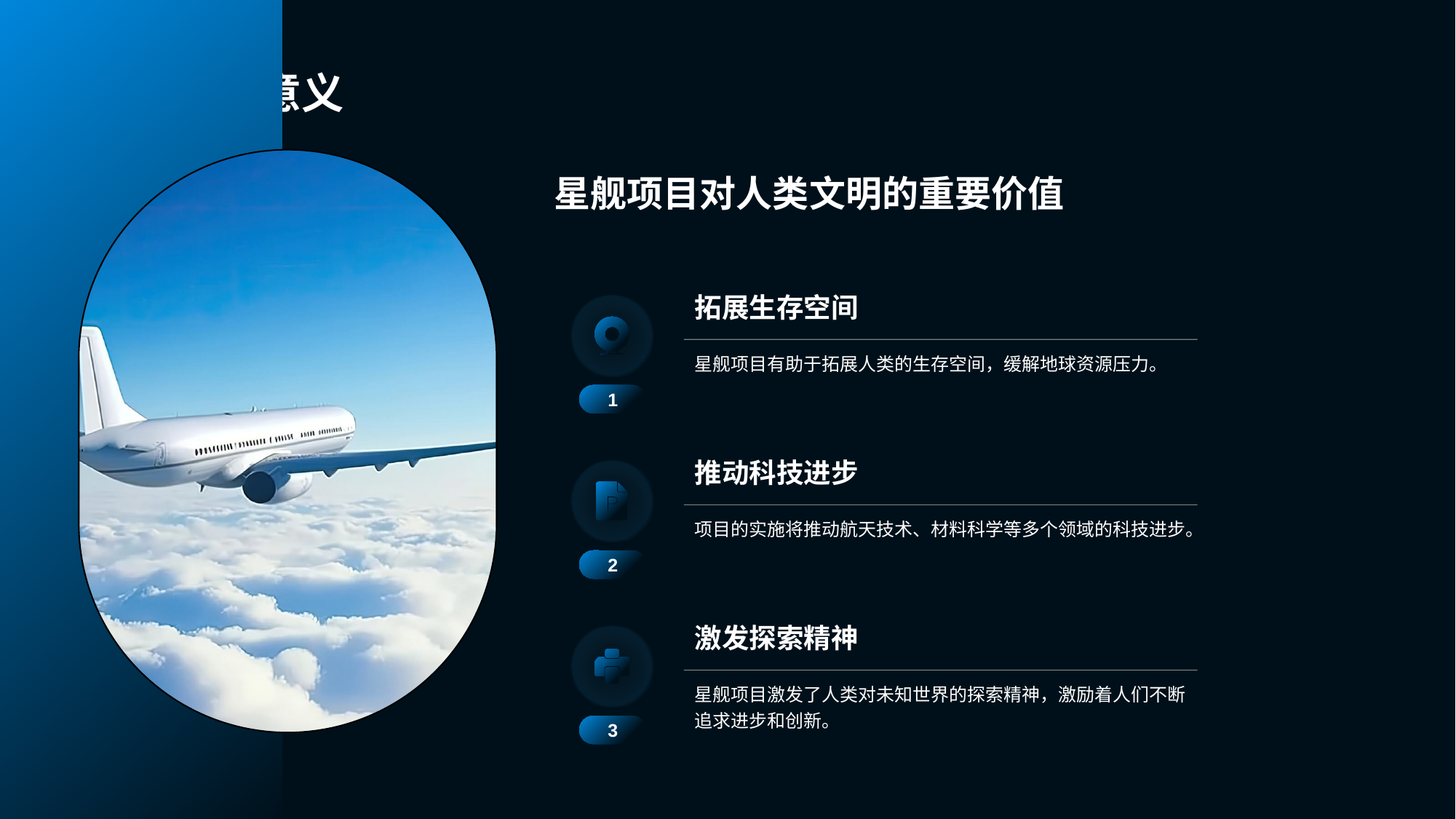

星舰项目对人类文明的重要价值

拓展生存空间

星舰项目有助于拓展人类的生存空间，缓解地球资源压力。
1

推动科技进步

项目的实施将推动航天技术、材料科学等多个领域的科技进步。
2

激发探索精神

星舰项目激发了人类对未知世界的探索精神，激励着人们不断追求进步和创新。
3
# 人类文明意义